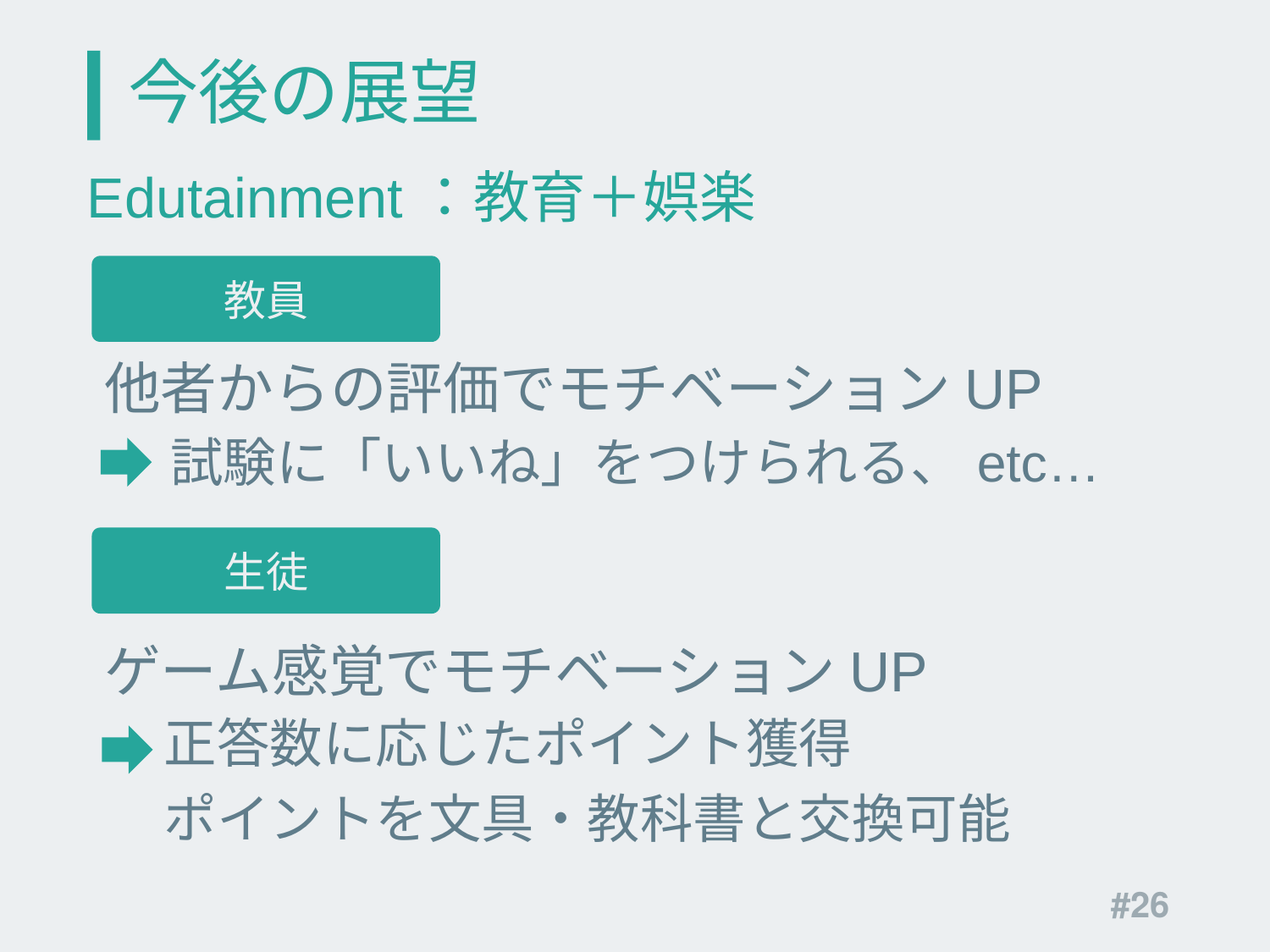

# 今後の展望
Edutainment：教育＋娯楽
教員
他者からの評価でモチベーションUP
試験に「いいね」をつけられる、etc…

生徒
ゲーム感覚でモチベーションUP
正答数に応じたポイント獲得

ポイントを文具・教科書と交換可能
#26